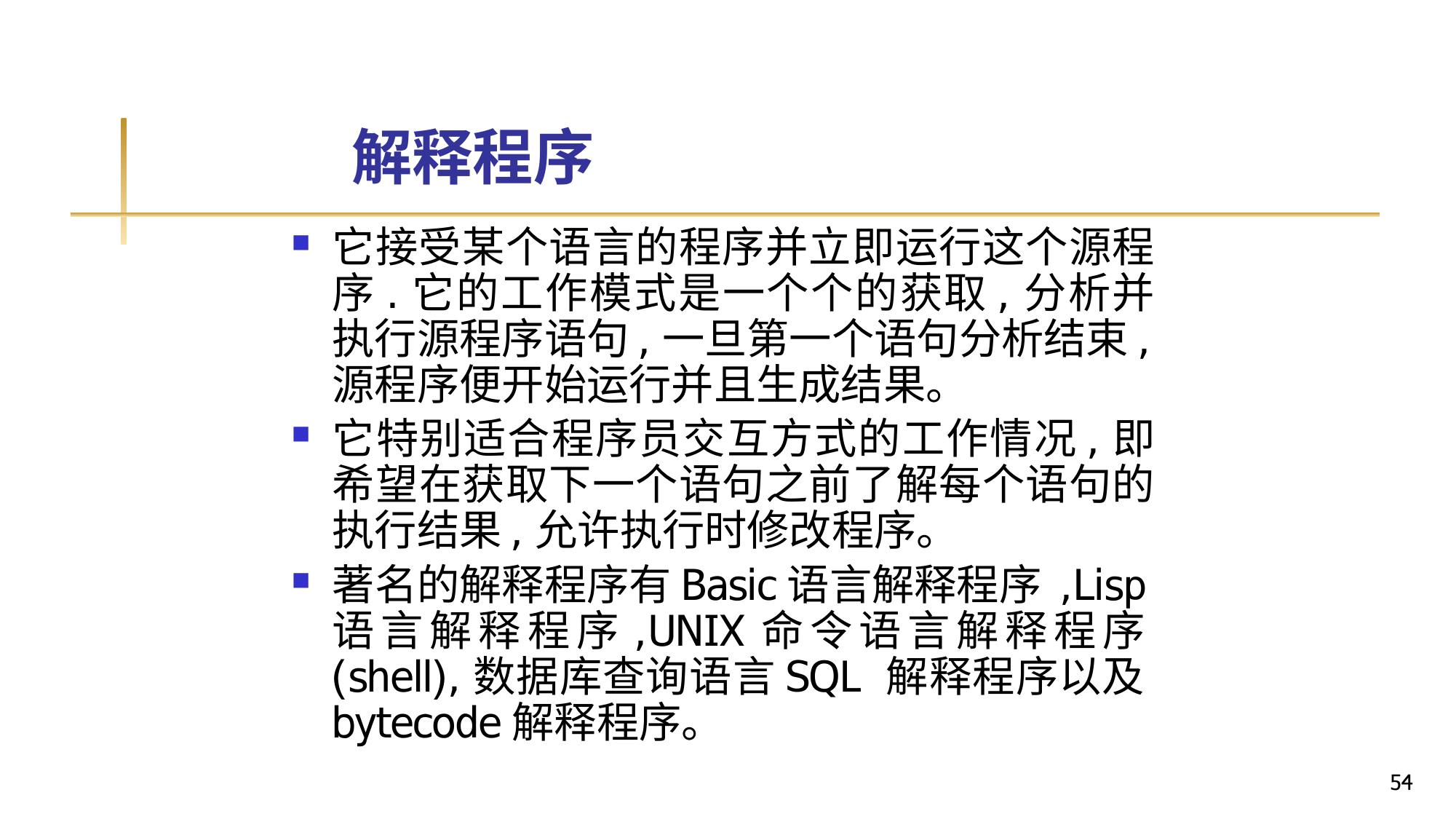

# 解释程序
它接受某个语言的程序并立即运行这个源程序.它的工作模式是一个个的获取,分析并执行源程序语句,一旦第一个语句分析结束,源程序便开始运行并且生成结果。
它特别适合程序员交互方式的工作情况,即希望在获取下一个语句之前了解每个语句的执行结果,允许执行时修改程序。
著名的解释程序有Basic语言解释程序 ,Lisp语言解释程序,UNIX命令语言解释程序(shell),数据库查询语言SQL 解释程序以及bytecode解释程序。
54